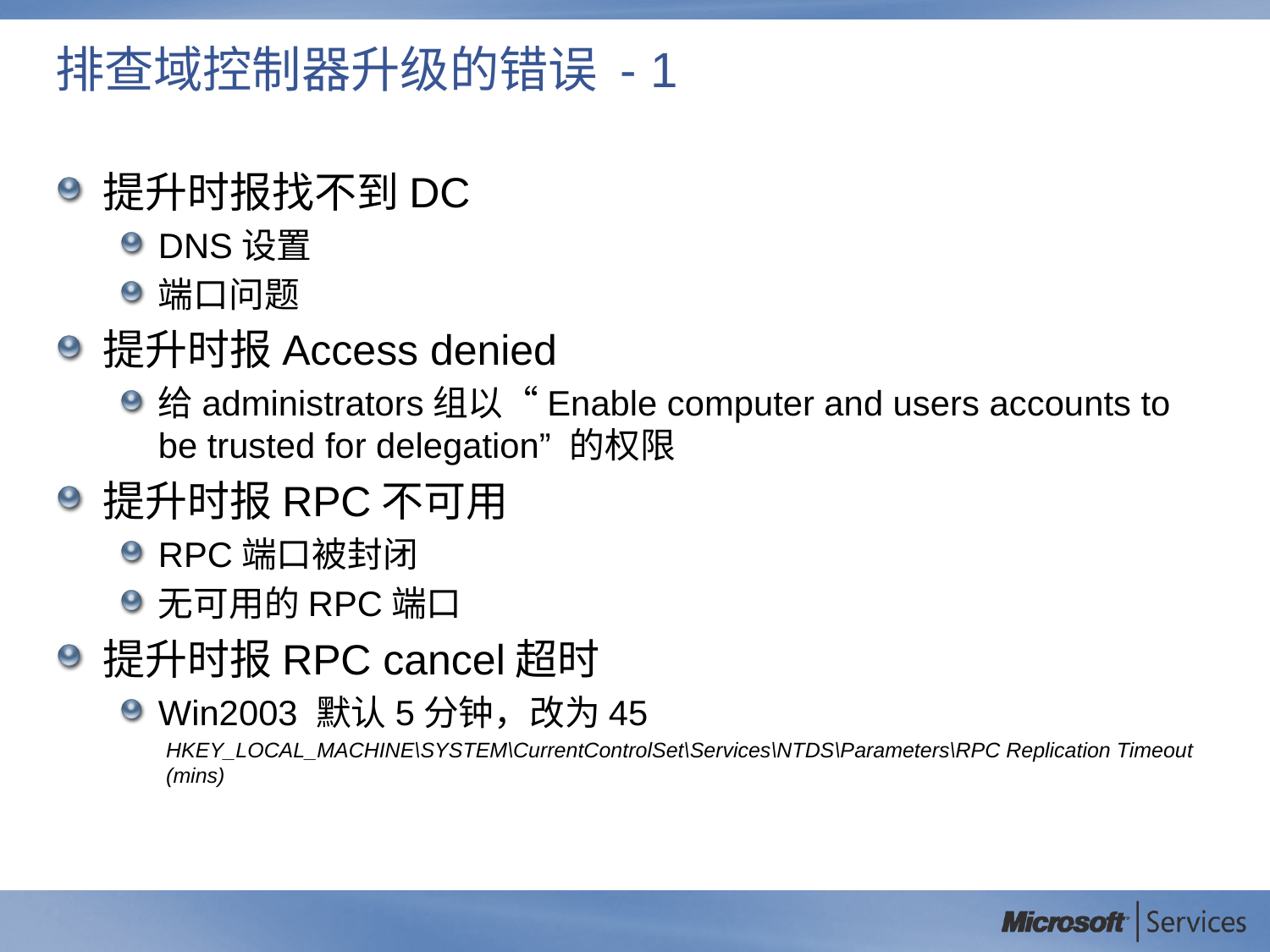

# 排查域控制器升级的错误 - 1
提升时报找不到DC
DNS设置
端口问题
提升时报Access denied
给administrators组以“Enable computer and users accounts to be trusted for delegation” 的权限
提升时报RPC不可用
RPC端口被封闭
无可用的RPC端口
提升时报RPC cancel超时
Win2003 默认5分钟，改为45
HKEY_LOCAL_MACHINE\SYSTEM\CurrentControlSet\Services\NTDS\Parameters\RPC Replication Timeout (mins)